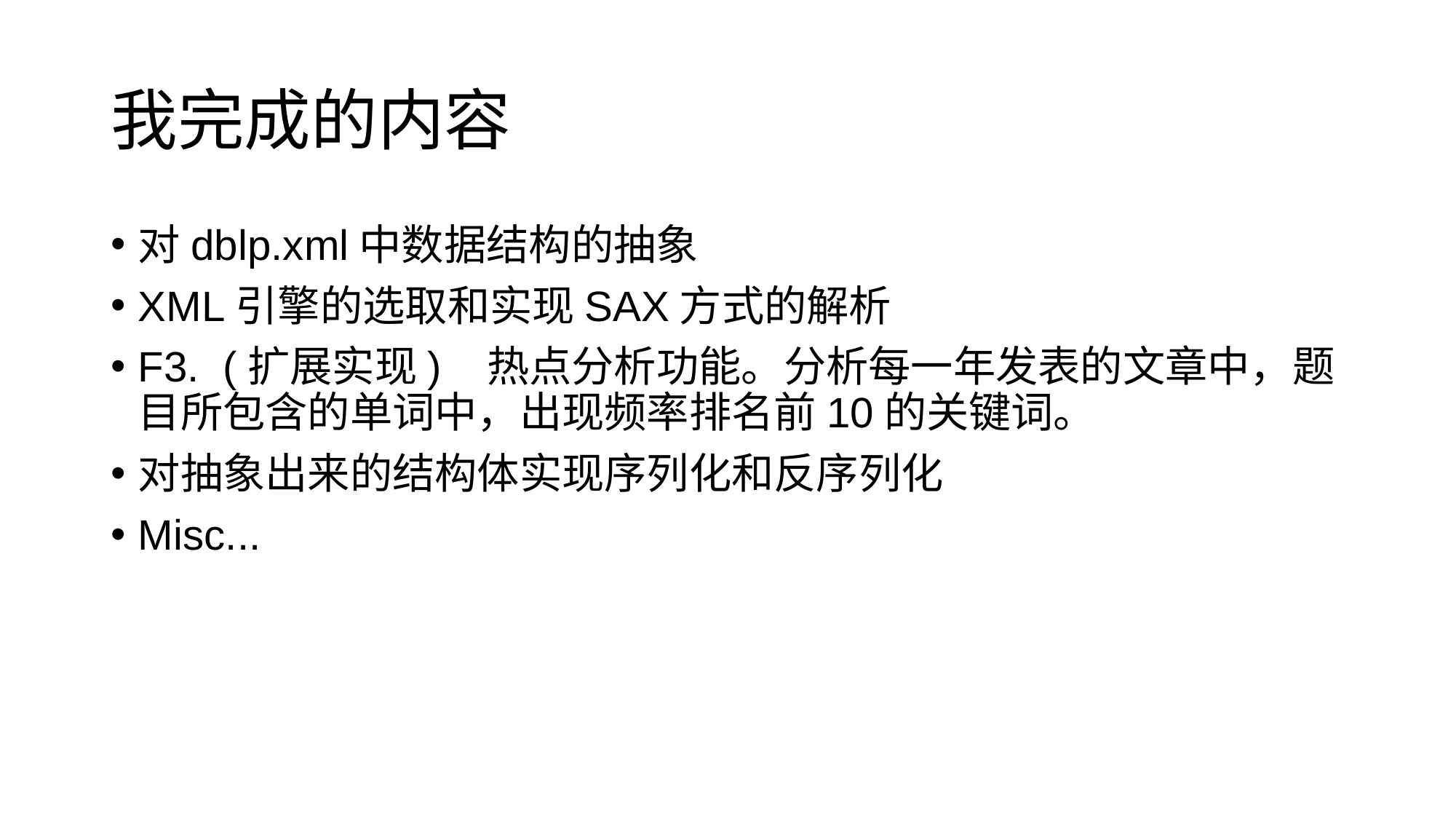

# 我完成的内容
对dblp.xml中数据结构的抽象
XML引擎的选取和实现SAX方式的解析
F3.  (扩展实现)   热点分析功能。分析每一年发表的文章中，题目所包含的单词中，出现频率排名前10的关键词。
对抽象出来的结构体实现序列化和反序列化
Misc...